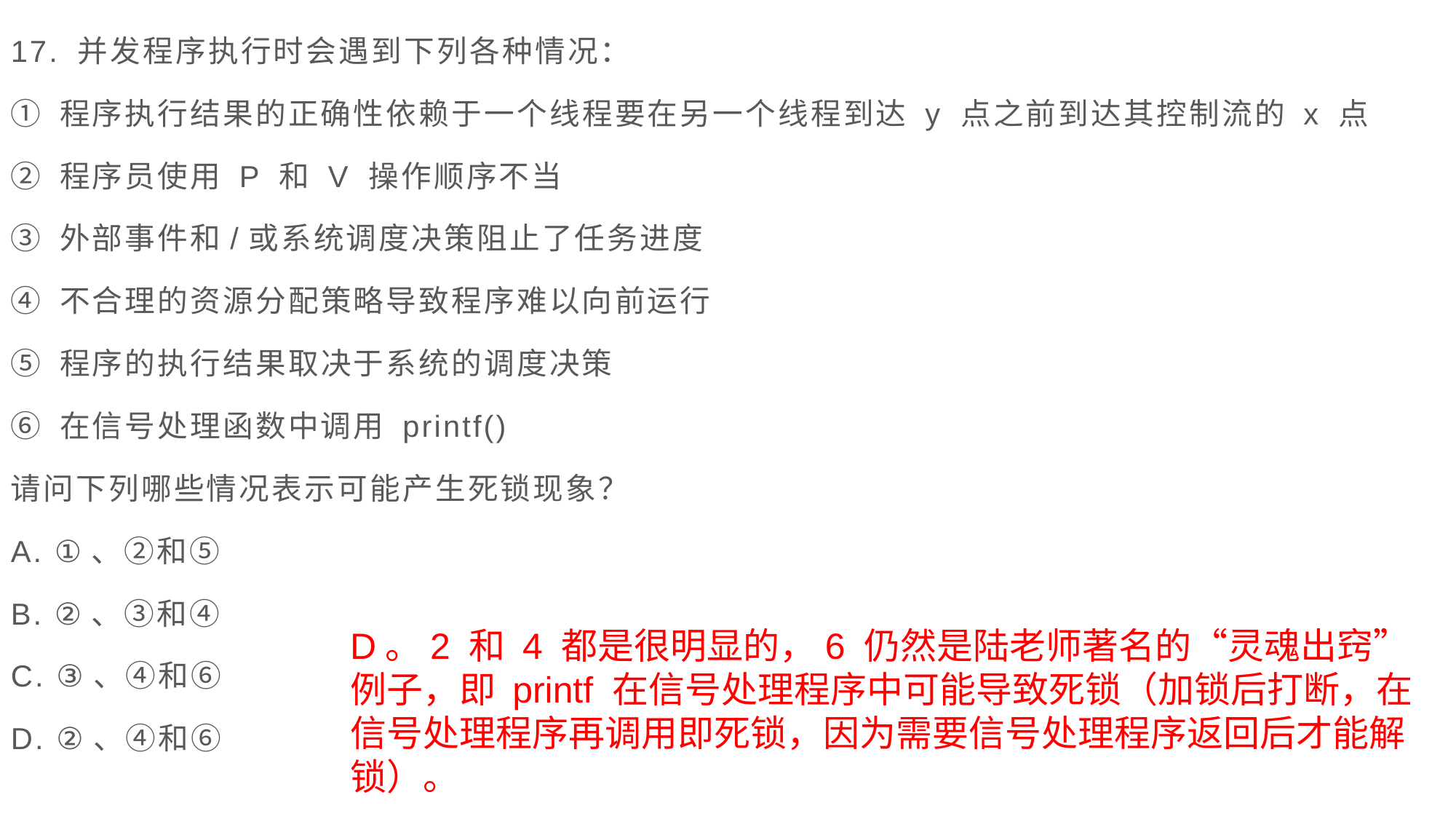

17. 并发程序执行时会遇到下列各种情况：
① 程序执行结果的正确性依赖于一个线程要在另一个线程到达 y 点之前到达其控制流的 x 点
② 程序员使用 P 和 V 操作顺序不当
③ 外部事件和/或系统调度决策阻止了任务进度
④ 不合理的资源分配策略导致程序难以向前运行
⑤ 程序的执行结果取决于系统的调度决策
⑥ 在信号处理函数中调用 printf()
请问下列哪些情况表示可能产生死锁现象？
A. ①、②和⑤
B. ②、③和④
C. ③、④和⑥
D. ②、④和⑥
D。2 和 4 都是很明显的，6 仍然是陆老师著名的“灵魂出窍”例子，即 printf 在信号处理程序中可能导致死锁（加锁后打断，在信号处理程序再调用即死锁，因为需要信号处理程序返回后才能解锁）。